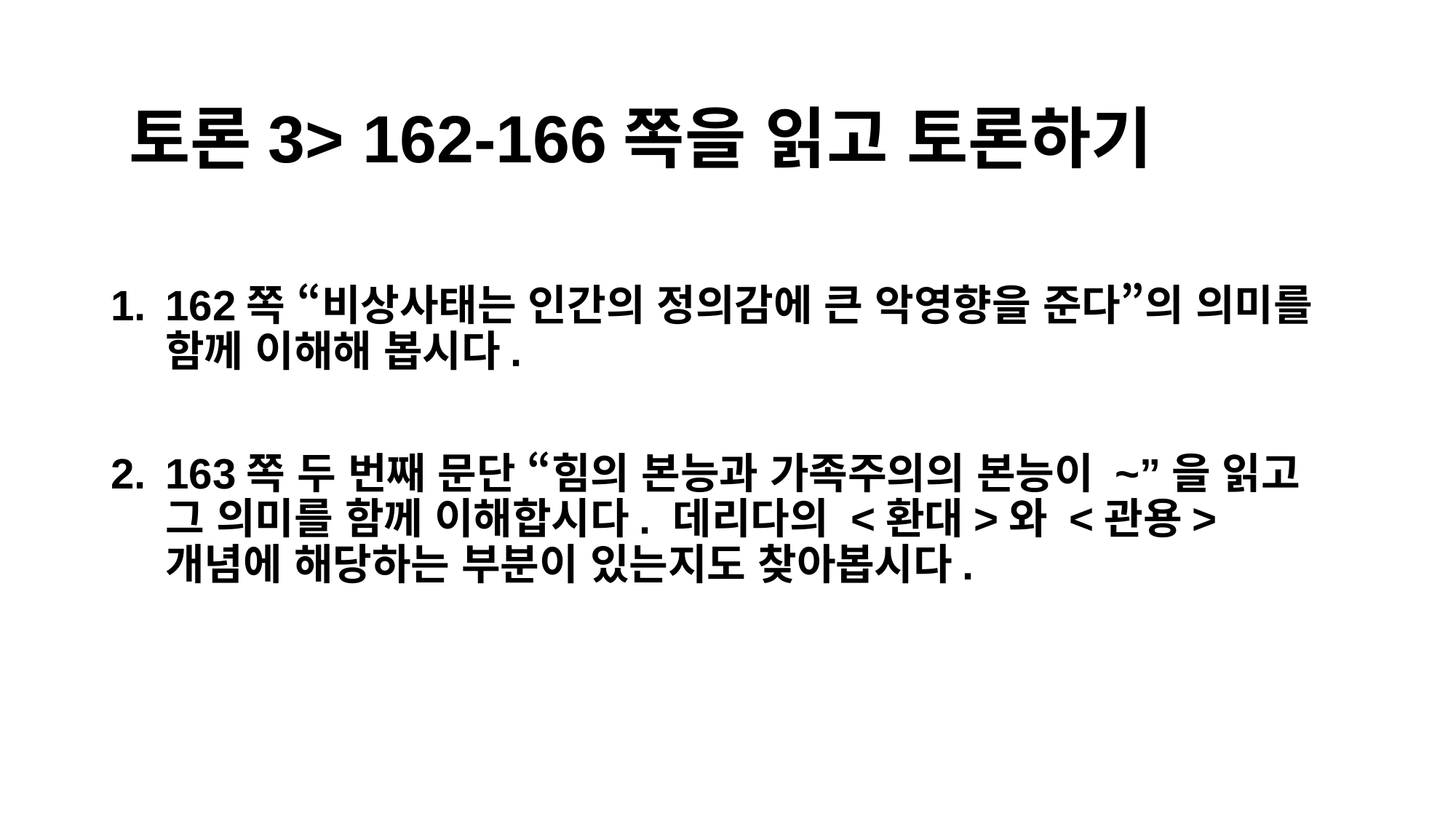

토론3> 162-166쪽을 읽고 토론하기

162쪽 “비상사태는 인간의 정의감에 큰 악영향을 준다”의 의미를 함께 이해해 봅시다.

163쪽 두 번째 문단 “힘의 본능과 가족주의의 본능이 ~”을 읽고 그 의미를 함께 이해합시다. 데리다의 <환대>와 <관용> 개념에 해당하는 부분이 있는지도 찾아봅시다.